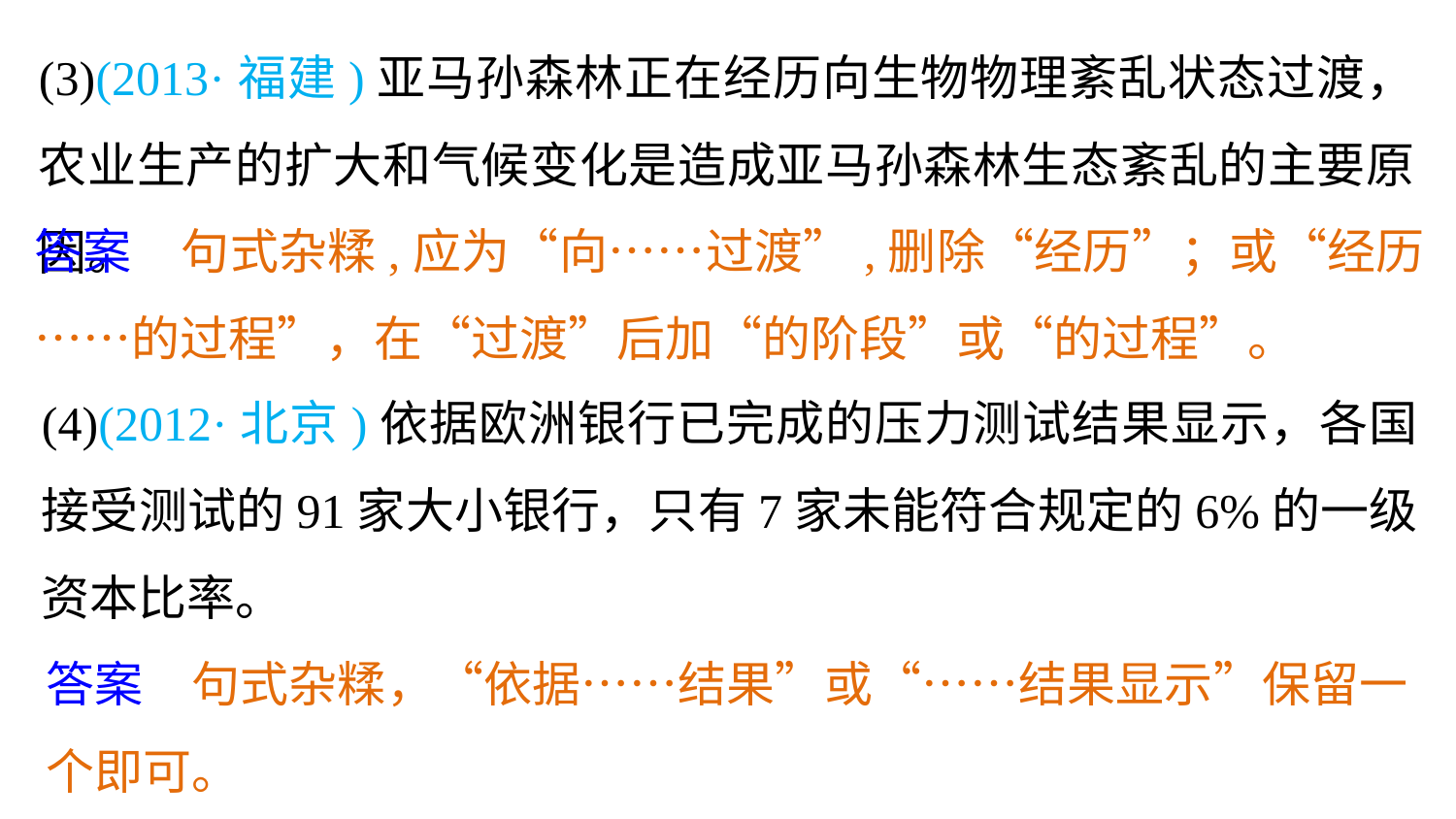

(3)(2013·福建)亚马孙森林正在经历向生物物理紊乱状态过渡，农业生产的扩大和气候变化是造成亚马孙森林生态紊乱的主要原因。
答案　句式杂糅,应为“向……过渡”,删除“经历”；或“经历……的过程”，在“过渡”后加“的阶段”或“的过程”。
(4)(2012·北京)依据欧洲银行已完成的压力测试结果显示，各国接受测试的91家大小银行，只有7家未能符合规定的6%的一级资本比率。
答案　句式杂糅，“依据……结果”或“……结果显示”保留一个即可。